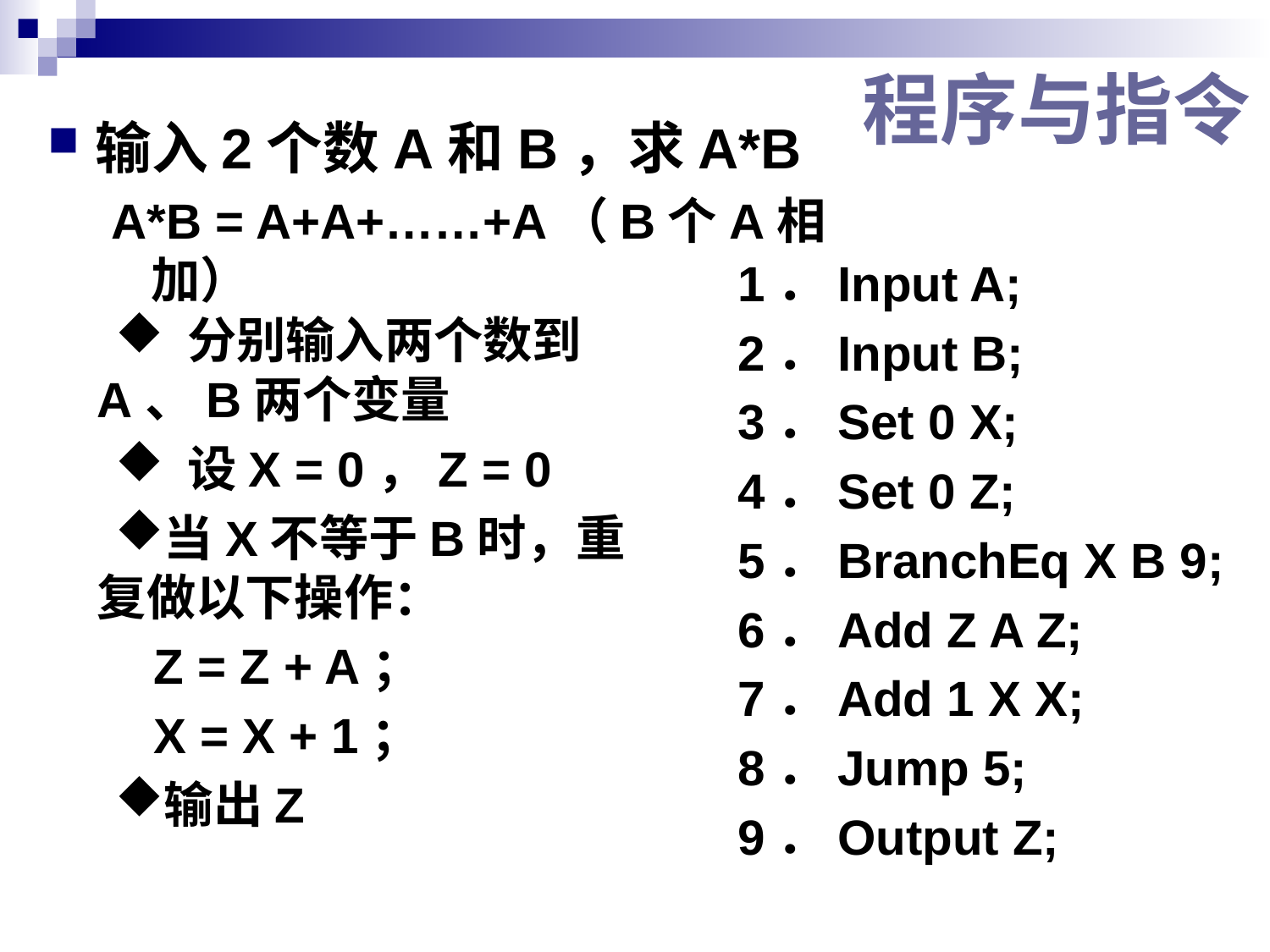

# 程序与指令
输入2个数A和B，求A*B
A*B = A+A+……+A（B个A相加）
1．Input A;
2．Input B;
3．Set 0 X;
4．Set 0 Z;
5．BranchEq X B 9;
6．Add Z A Z;
7．Add 1 X X;
8．Jump 5;
9．Output Z;
 分别输入两个数到A、B两个变量
 设X = 0，Z = 0
当X不等于B时，重复做以下操作：
     Z = Z + A；
     X = X + 1；
输出Z